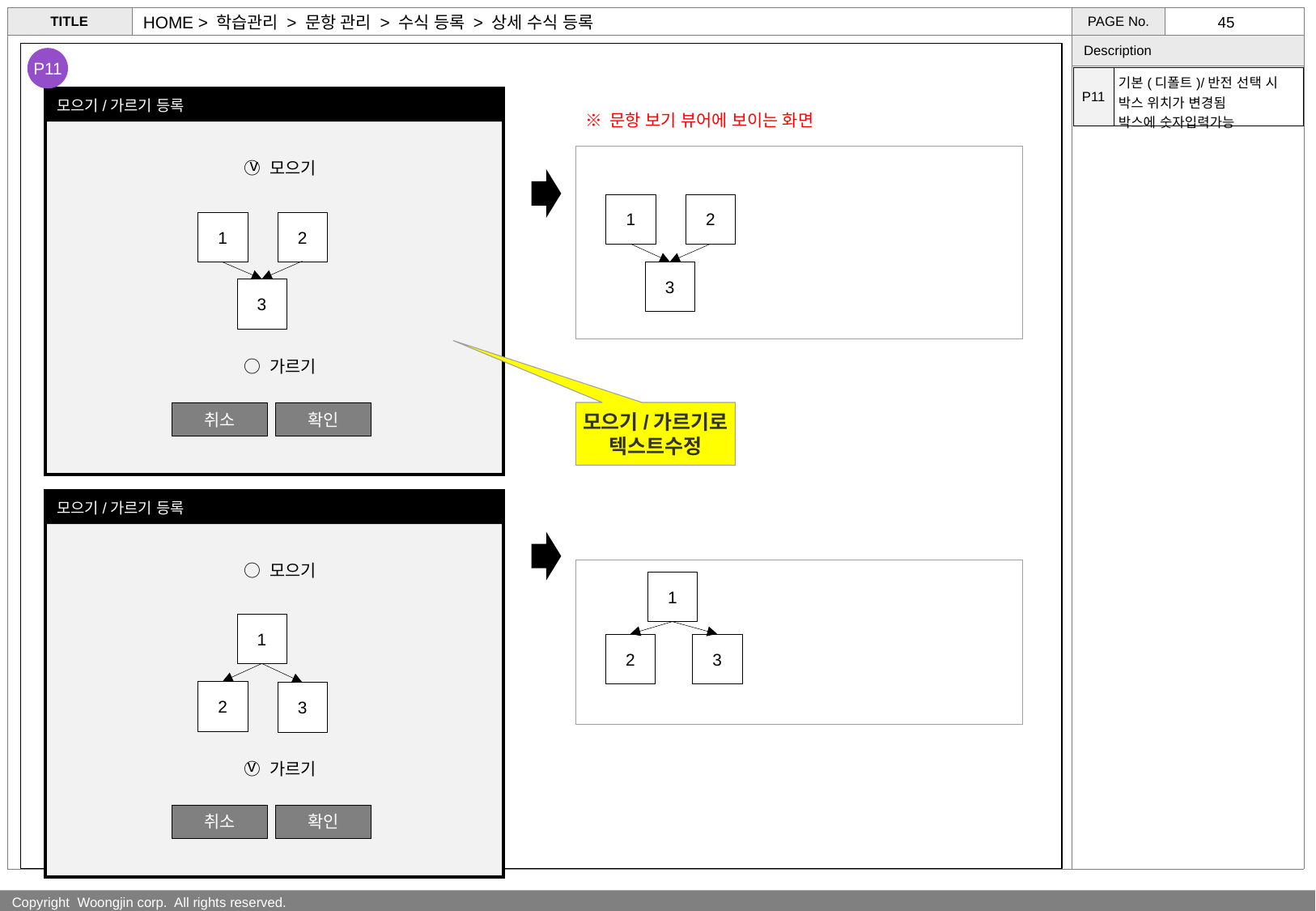

# HOME > 학습관리 > 문항 관리 > 수식 등록 > 상세 수식 등록
P11
| P11 | 기본(디폴트)/반전 선택 시 박스 위치가 변경됨 박스에 숫자입력가능 |
| --- | --- |
모으기/가르기 등록
|  |
| --- |
※ 문항 보기 뷰어에 보이는 화면

v
○ 모으기

1
2
1
2
3
3
○ 가르기
취소
확인
모으기/가르기로 텍스트수정
모으기/가르기 등록
|  |
| --- |

○ 모으기

1
1
2
3
2
3
v
○ 가르기
취소
확인